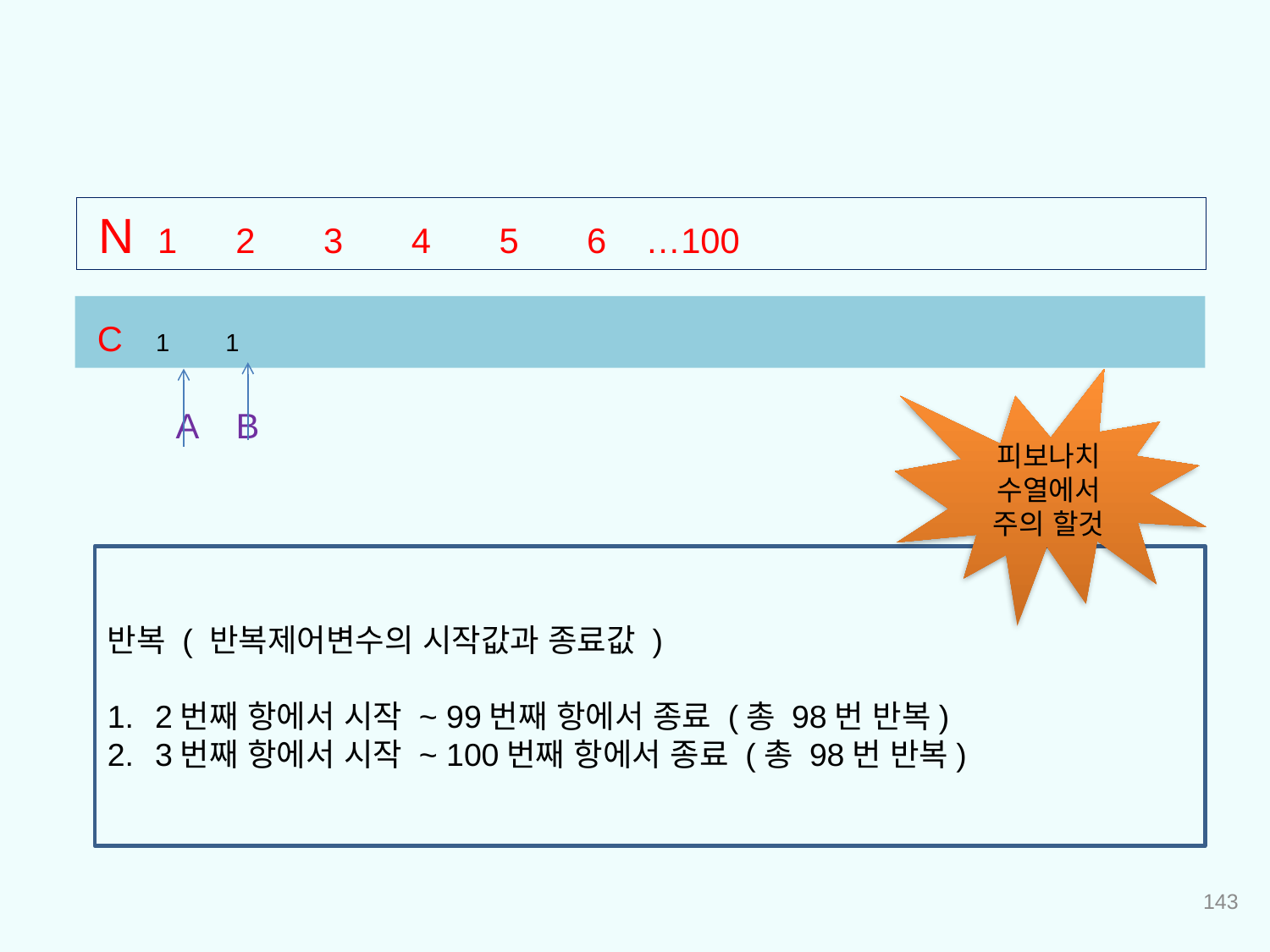

N  1      2       3       4       5       6    …100
 C   1        1
피보나치 수열에서 주의 할것
 B
 A
반복 ( 반복제어변수의 시작값과 종료값 )

2번째 항에서 시작 ~ 99번째 항에서 종료 (총 98번 반복)
3번째 항에서 시작 ~ 100번째 항에서 종료 (총 98번 반복)
143